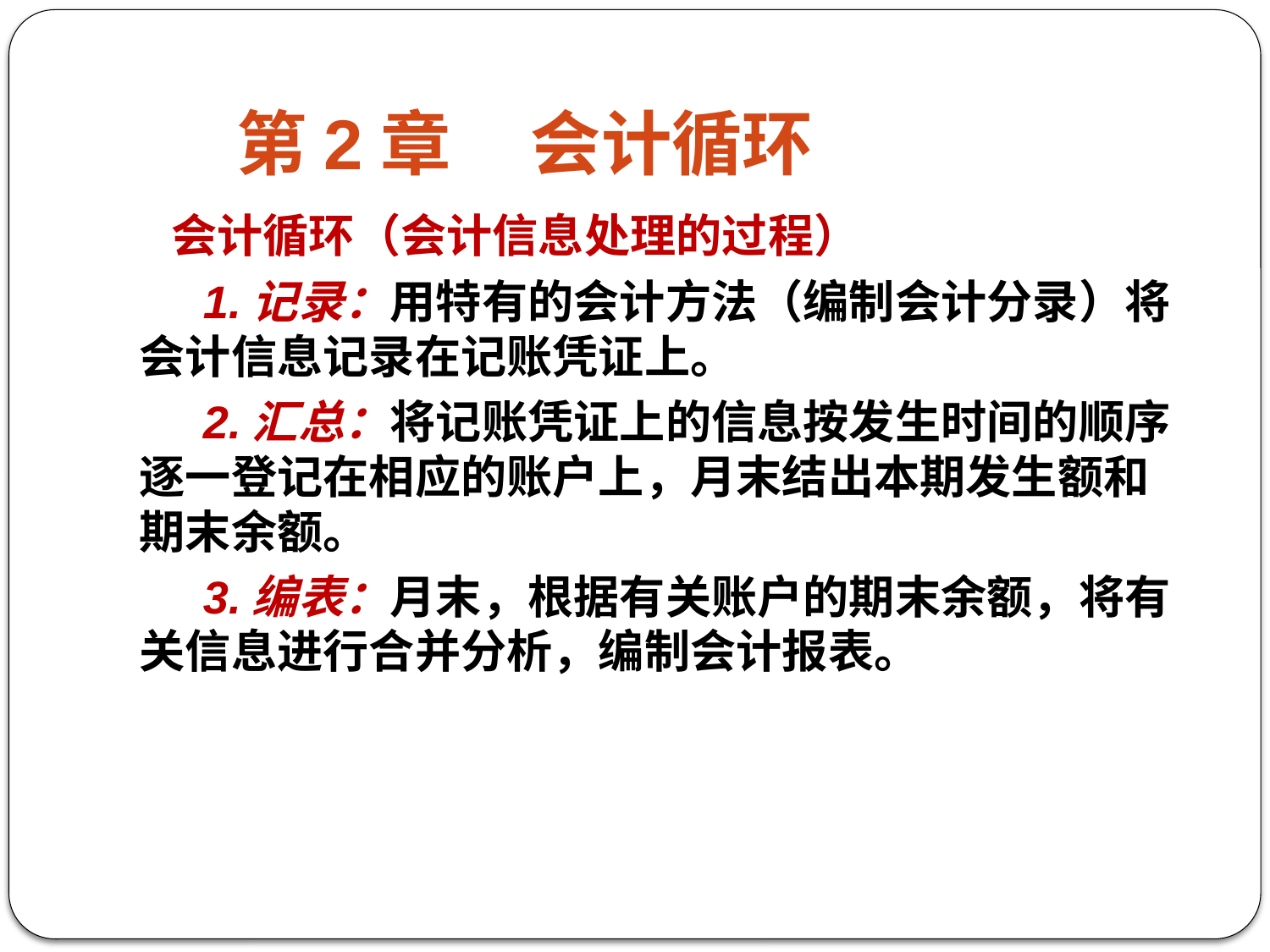

# 第2章     会计循环
  会计循环（会计信息处理的过程）
     1.记录：用特有的会计方法（编制会计分录）将会计信息记录在记账凭证上。
     2.汇总：将记账凭证上的信息按发生时间的顺序逐一登记在相应的账户上，月末结出本期发生额和期末余额。
     3.编表：月末，根据有关账户的期末余额，将有关信息进行合并分析，编制会计报表。